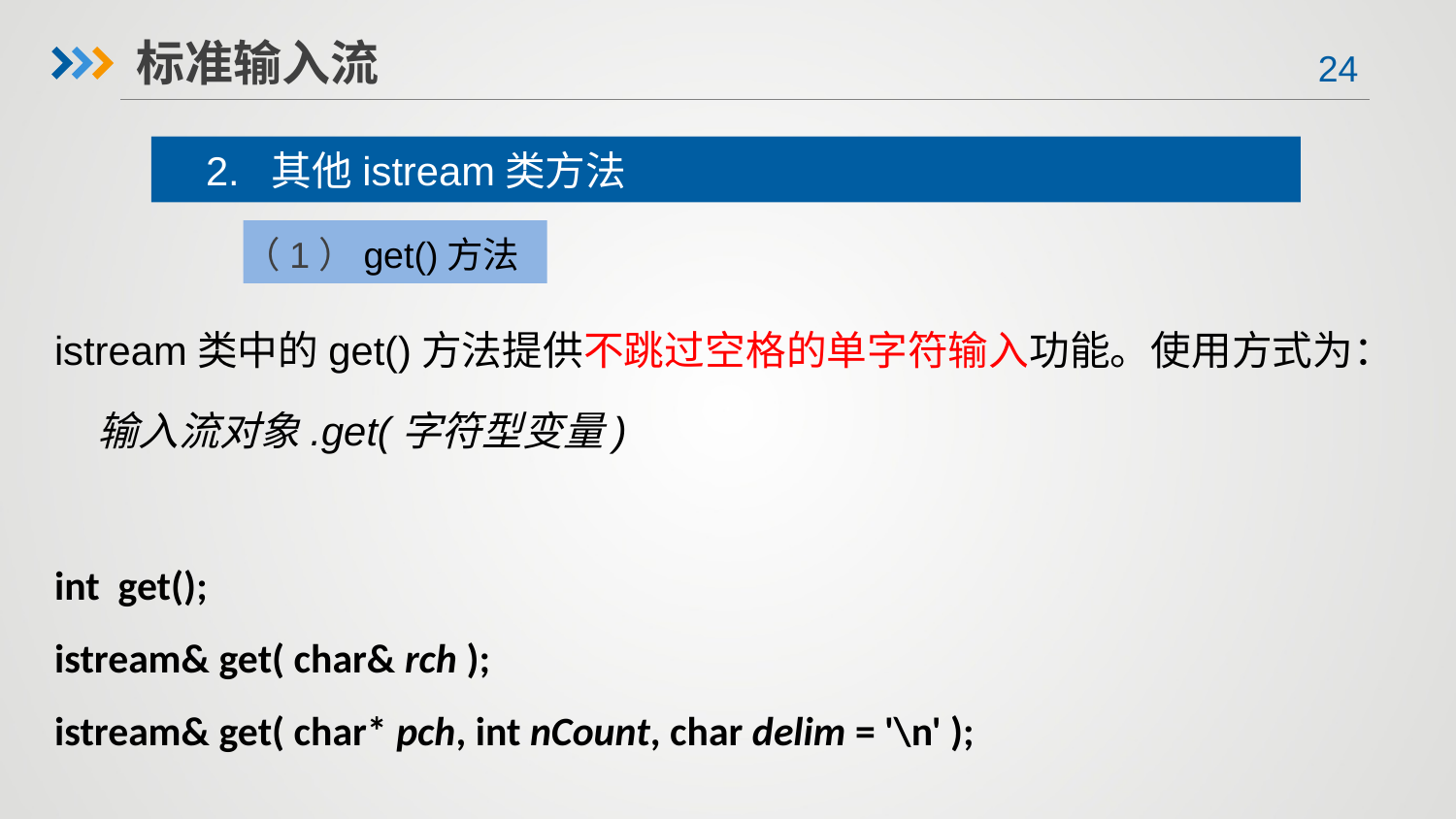

标准输入流

2.  其他istream类方法

（1）get()方法
istream类中的get()方法提供不跳过空格的单字符输入功能。使用方式为：
输入流对象.get(字符型变量)

int  get();
istream& get( char& rch );
istream& get( char* pch, int nCount, char delim = '\n' );